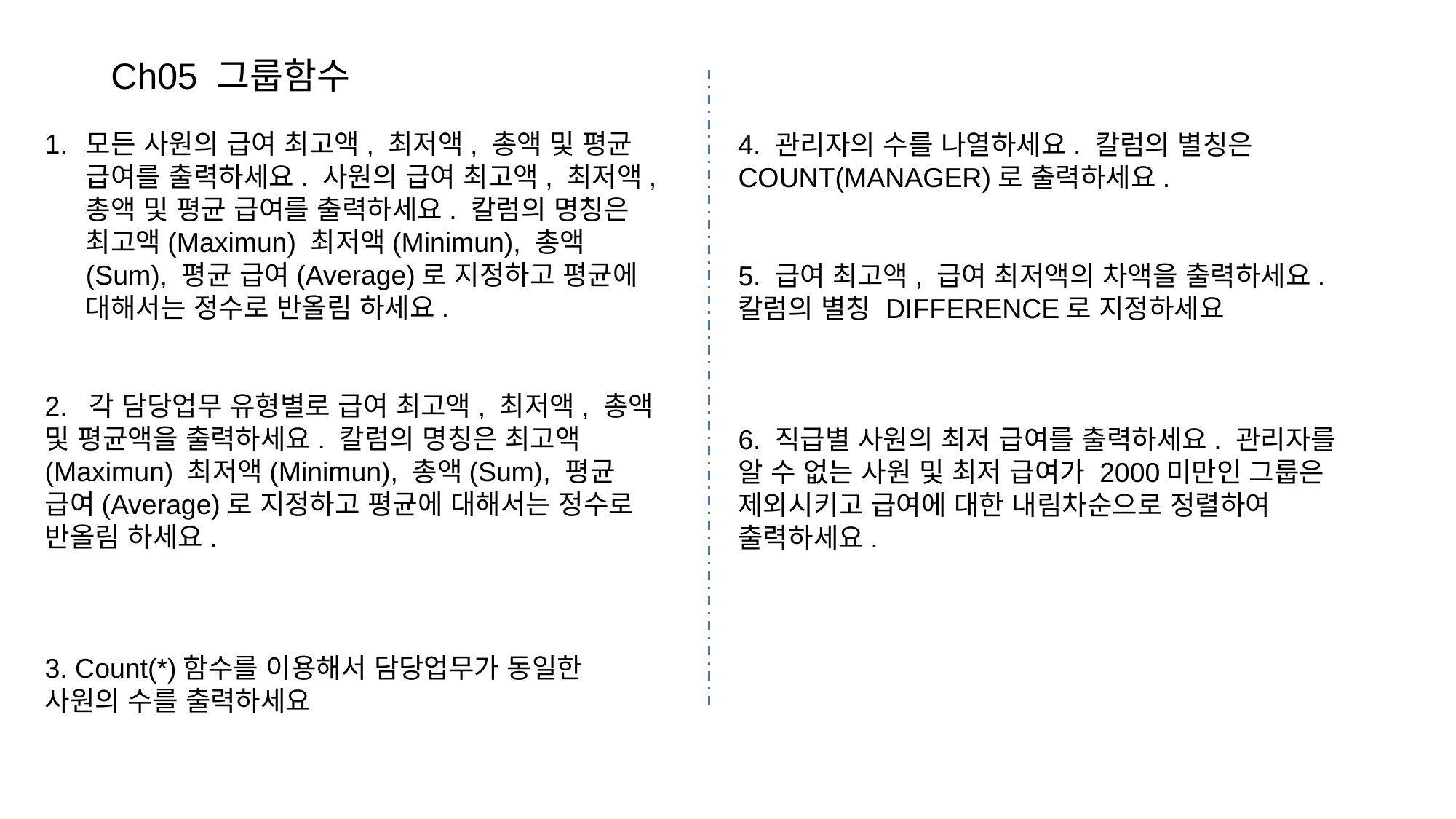

# Ch05 그룹함수
모든 사원의 급여 최고액, 최저액, 총액 및 평균 급여를 출력하세요. 사원의 급여 최고액, 최저액, 총액 및 평균 급여를 출력하세요. 칼럼의 명칭은 최고액(Maximun) 최저액(Minimun), 총액(Sum), 평균 급여(Average)로 지정하고 평균에 대해서는 정수로 반올림 하세요.

2.  각 담당업무 유형별로 급여 최고액, 최저액, 총액 및 평균액을 출력하세요. 칼럼의 명칭은 최고액(Maximun) 최저액(Minimun), 총액(Sum), 평균 급여(Average)로 지정하고 평균에 대해서는 정수로 반올림 하세요.

3. Count(*)함수를 이용해서 담당업무가 동일한 사원의 수를 출력하세요

4. 관리자의 수를 나열하세요. 칼럼의 별칭은 COUNT(MANAGER)로 출력하세요.

5. 급여 최고액, 급여 최저액의 차액을 출력하세요. 칼럼의 별칭 DIFFERENCE로 지정하세요

6. 직급별 사원의 최저 급여를 출력하세요. 관리자를 알 수 없는 사원 및 최저 급여가 2000미만인 그룹은 제외시키고 급여에 대한 내림차순으로 정렬하여 출력하세요.